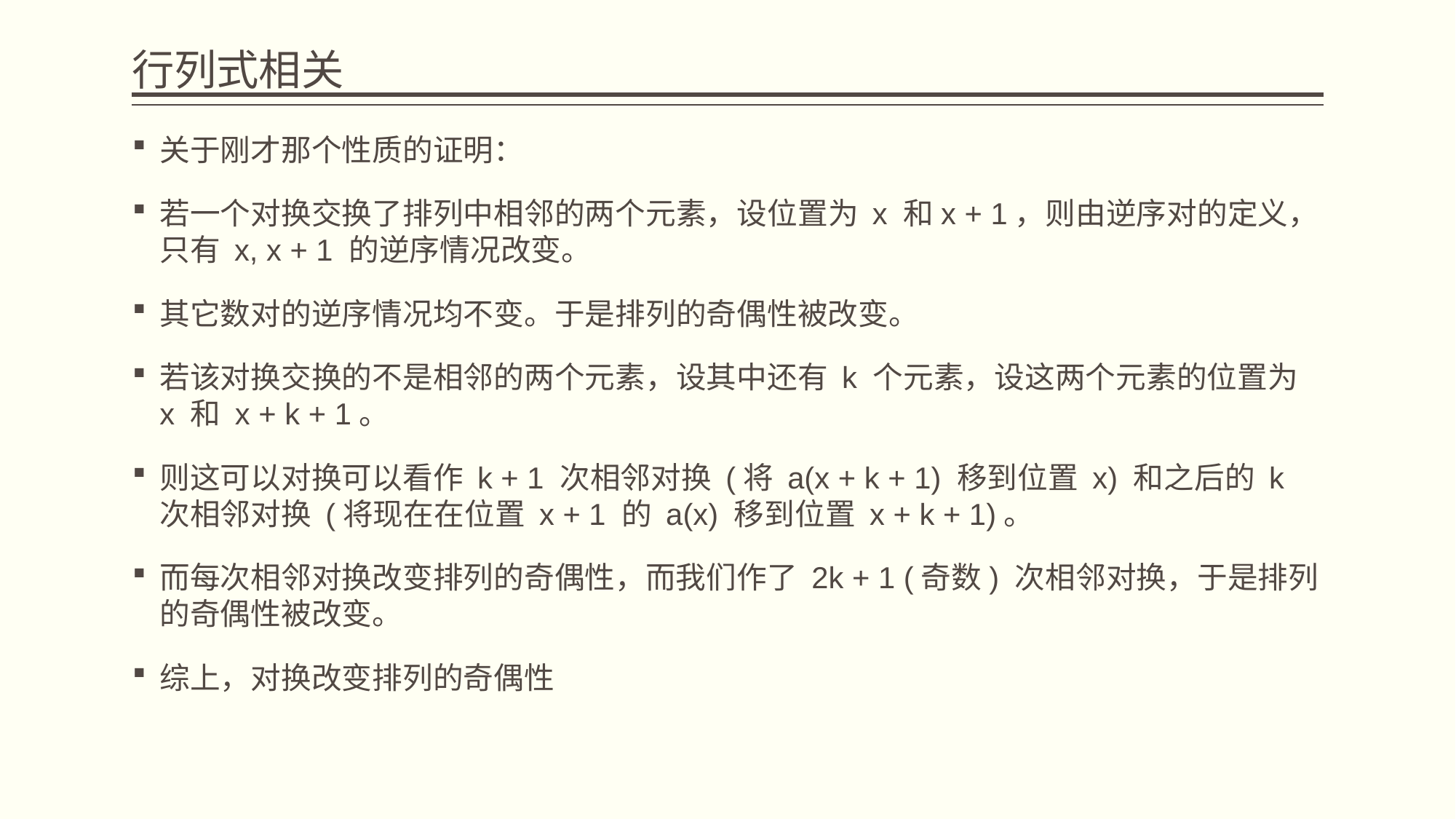

# 行列式相关
关于刚才那个性质的证明：
若一个对换交换了排列中相邻的两个元素，设位置为 x 和x + 1，则由逆序对的定义，只有 x, x + 1 的逆序情况改变。
其它数对的逆序情况均不变。于是排列的奇偶性被改变。
若该对换交换的不是相邻的两个元素，设其中还有 k 个元素，设这两个元素的位置为 x 和 x + k + 1。
则这可以对换可以看作 k + 1 次相邻对换 (将 a(x + k + 1) 移到位置 x) 和之后的 k 次相邻对换 (将现在在位置 x + 1 的 a(x) 移到位置 x + k + 1)。
而每次相邻对换改变排列的奇偶性，而我们作了 2k + 1 (奇数) 次相邻对换，于是排列的奇偶性被改变。
综上，对换改变排列的奇偶性